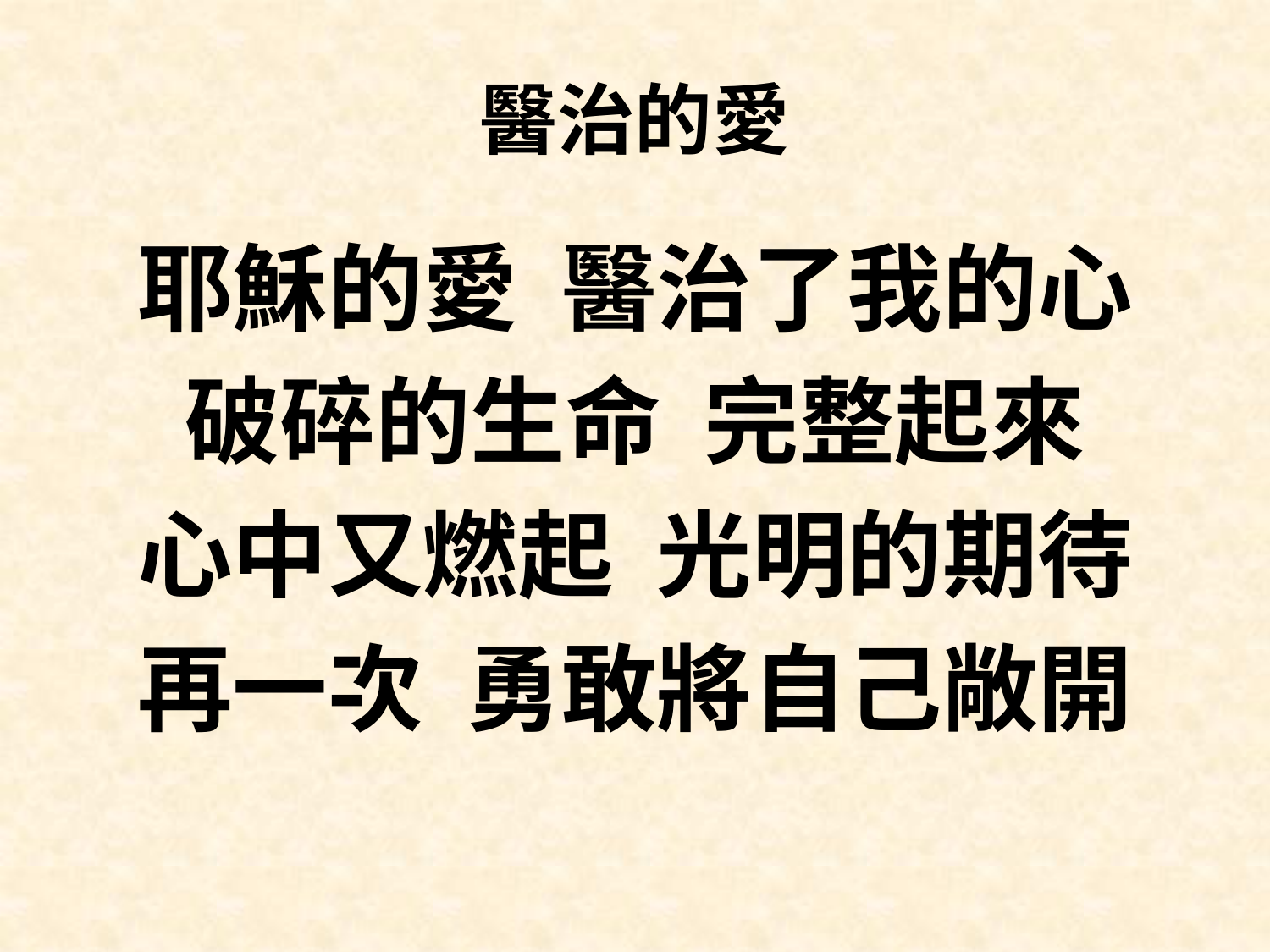

# 醫治的愛
耶穌的愛  醫治了我的心
破碎的生命  完整起來
心中又燃起  光明的期待
再一次  勇敢將自己敞開